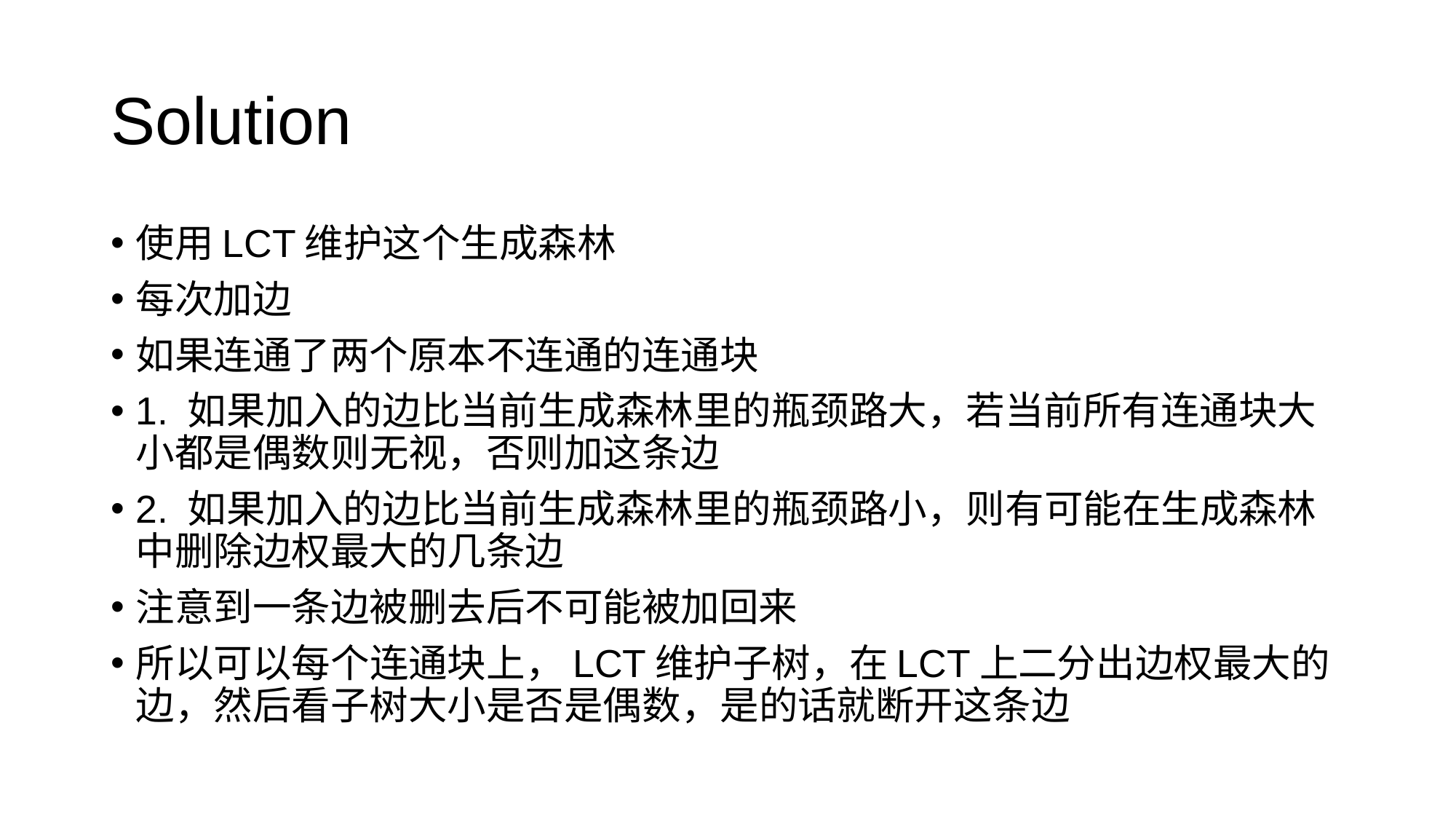

# Solution
使用LCT维护这个生成森林
每次加边
如果连通了两个原本不连通的连通块
1. 如果加入的边比当前生成森林里的瓶颈路大，若当前所有连通块大小都是偶数则无视，否则加这条边
2. 如果加入的边比当前生成森林里的瓶颈路小，则有可能在生成森林中删除边权最大的几条边
注意到一条边被删去后不可能被加回来
所以可以每个连通块上，LCT维护子树，在LCT上二分出边权最大的边，然后看子树大小是否是偶数，是的话就断开这条边